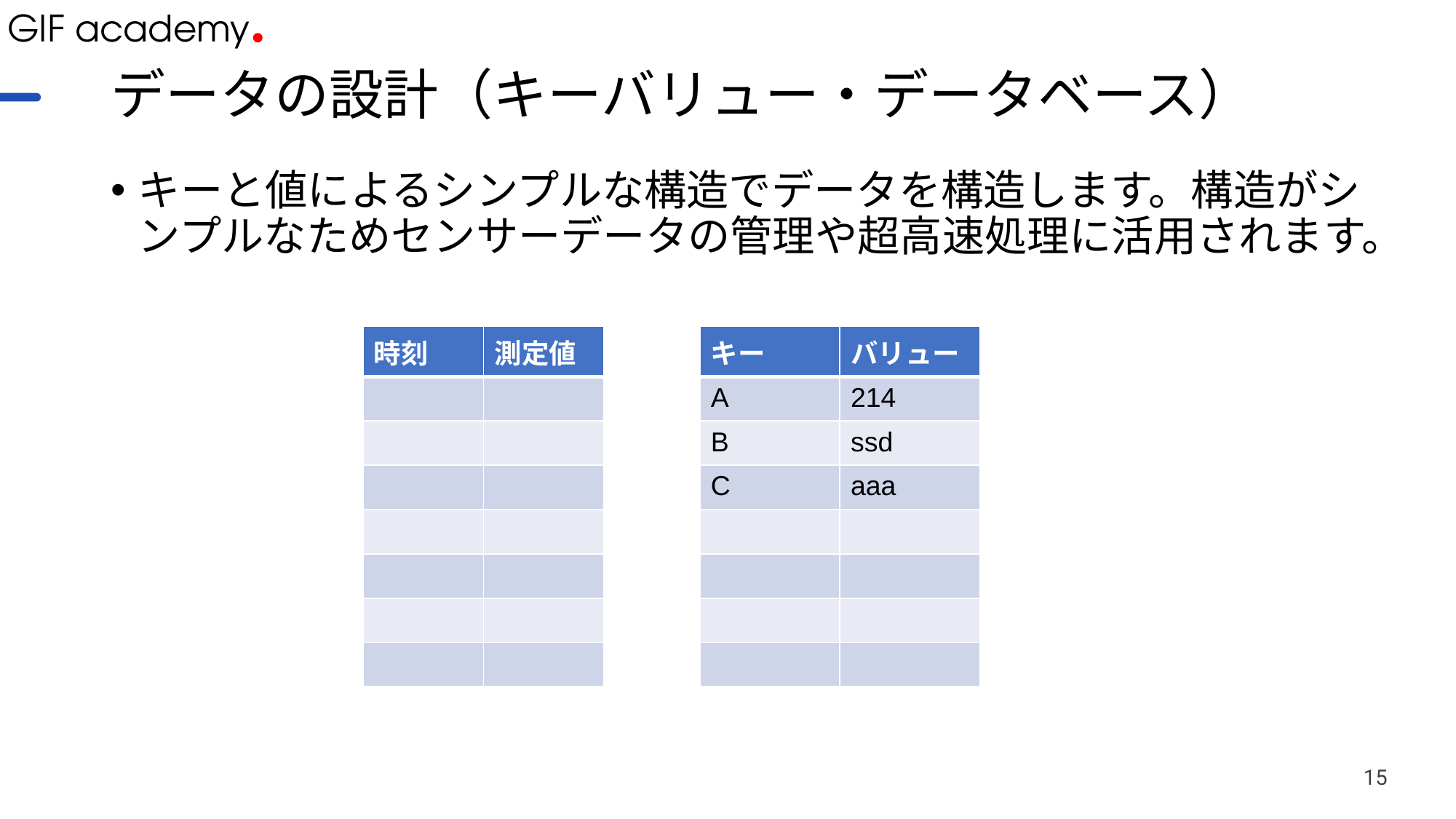

# データの設計（キーバリュー・データベース）
キーと値によるシンプルな構造でデータを構造します。構造がシンプルなためセンサーデータの管理や超高速処理に活用されます。
| 時刻 | 測定値 |
| --- | --- |
|  |  |
|  |  |
|  |  |
|  |  |
|  |  |
|  |  |
|  |  |
| キー | バリュー |
| --- | --- |
| A | 214 |
| B | ssd |
| C | aaa |
|  |  |
|  |  |
|  |  |
|  |  |
15